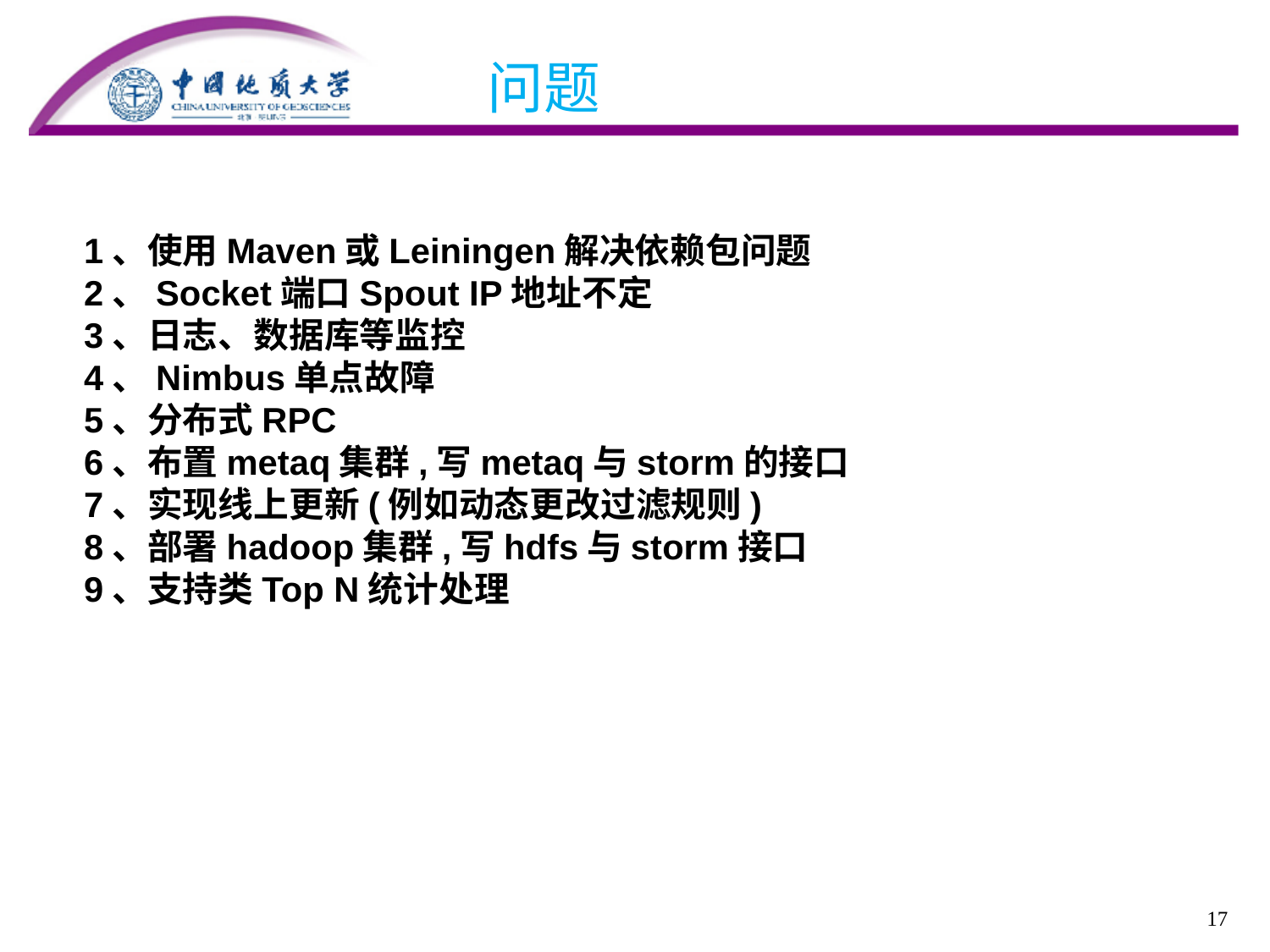

问题
1、使用Maven或Leiningen解决依赖包问题
2、Socket端口Spout IP地址不定
3、日志、数据库等监控
4、Nimbus单点故障
5、分布式RPC
6、布置metaq集群,写metaq与storm的接口
7、实现线上更新(例如动态更改过滤规则)
8、部署hadoop集群,写hdfs与storm接口
9、支持类Top N统计处理